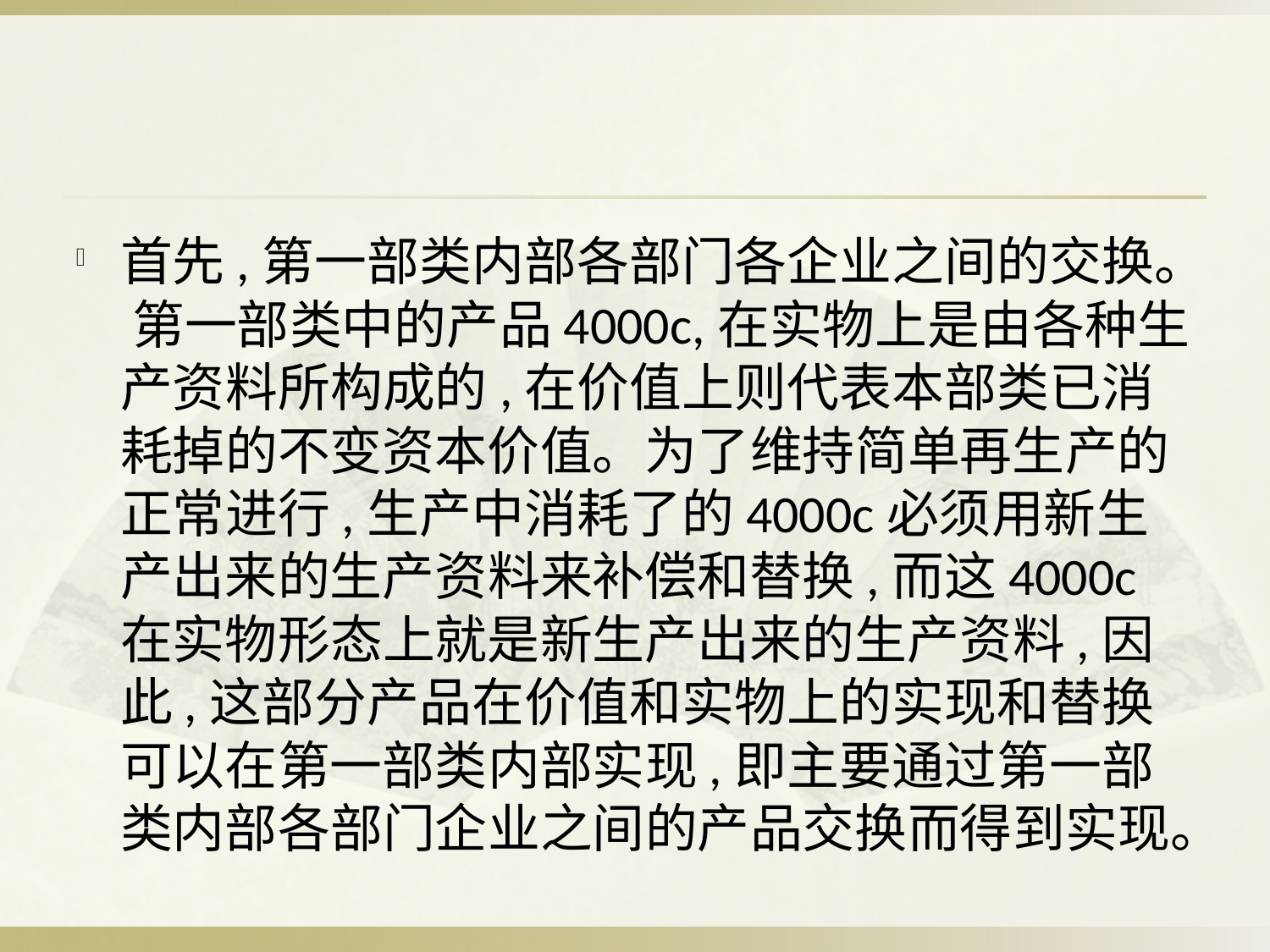

#
首先,第一部类内部各部门各企业之间的交换。 第一部类中的产品4000c,在实物上是由各种生产资料所构成的,在价值上则代表本部类已消耗掉的不变资本价值。为了维持简单再生产的正常进行,生产中消耗了的4000c必须用新生产出来的生产资料来补偿和替换,而这4000c在实物形态上就是新生产出来的生产资料,因此,这部分产品在价值和实物上的实现和替换可以在第一部类内部实现,即主要通过第一部类内部各部门企业之间的产品交换而得到实现。